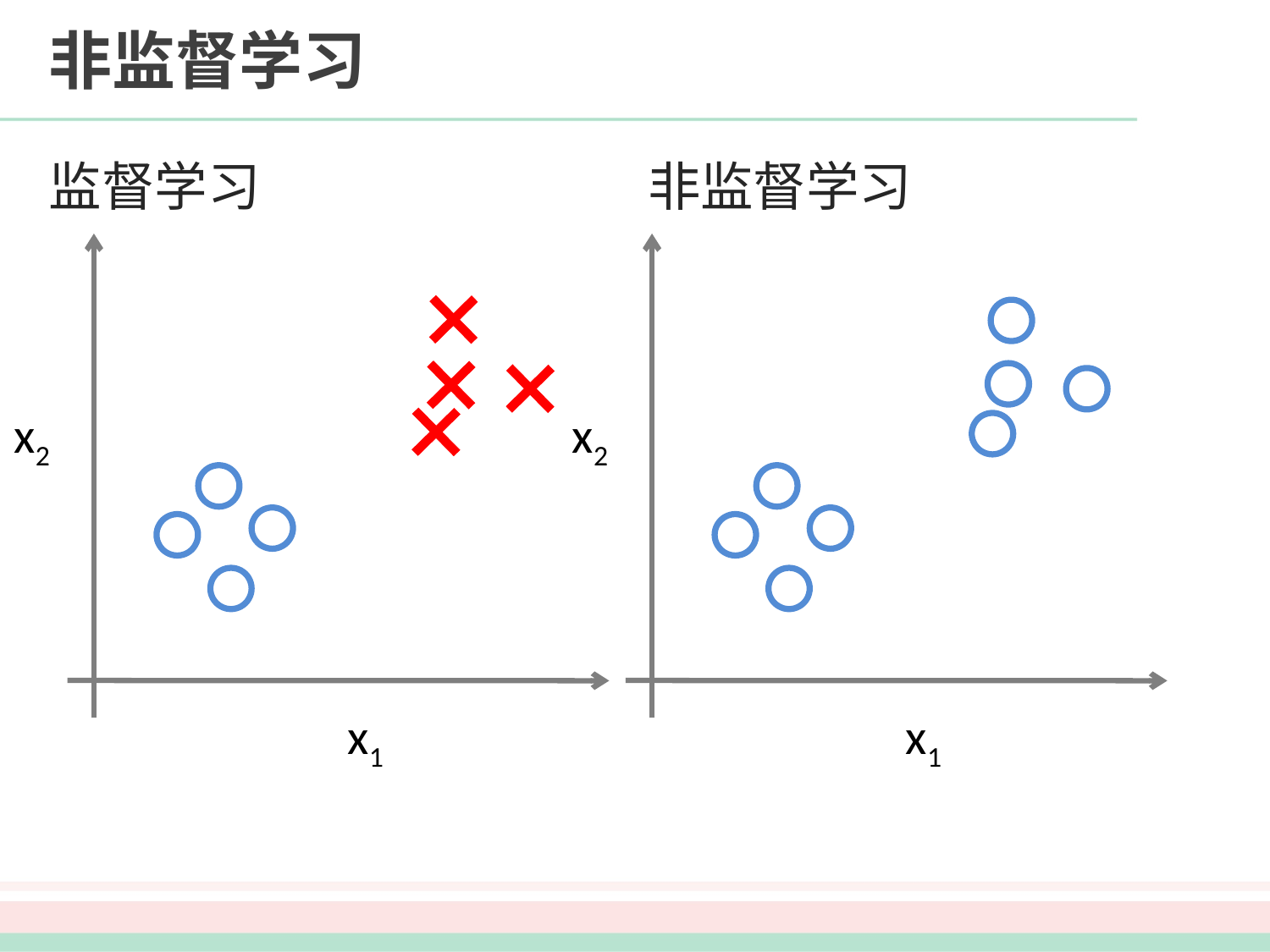

# 非监督学习
监督学习
非监督学习

x2
x2

x1
x1